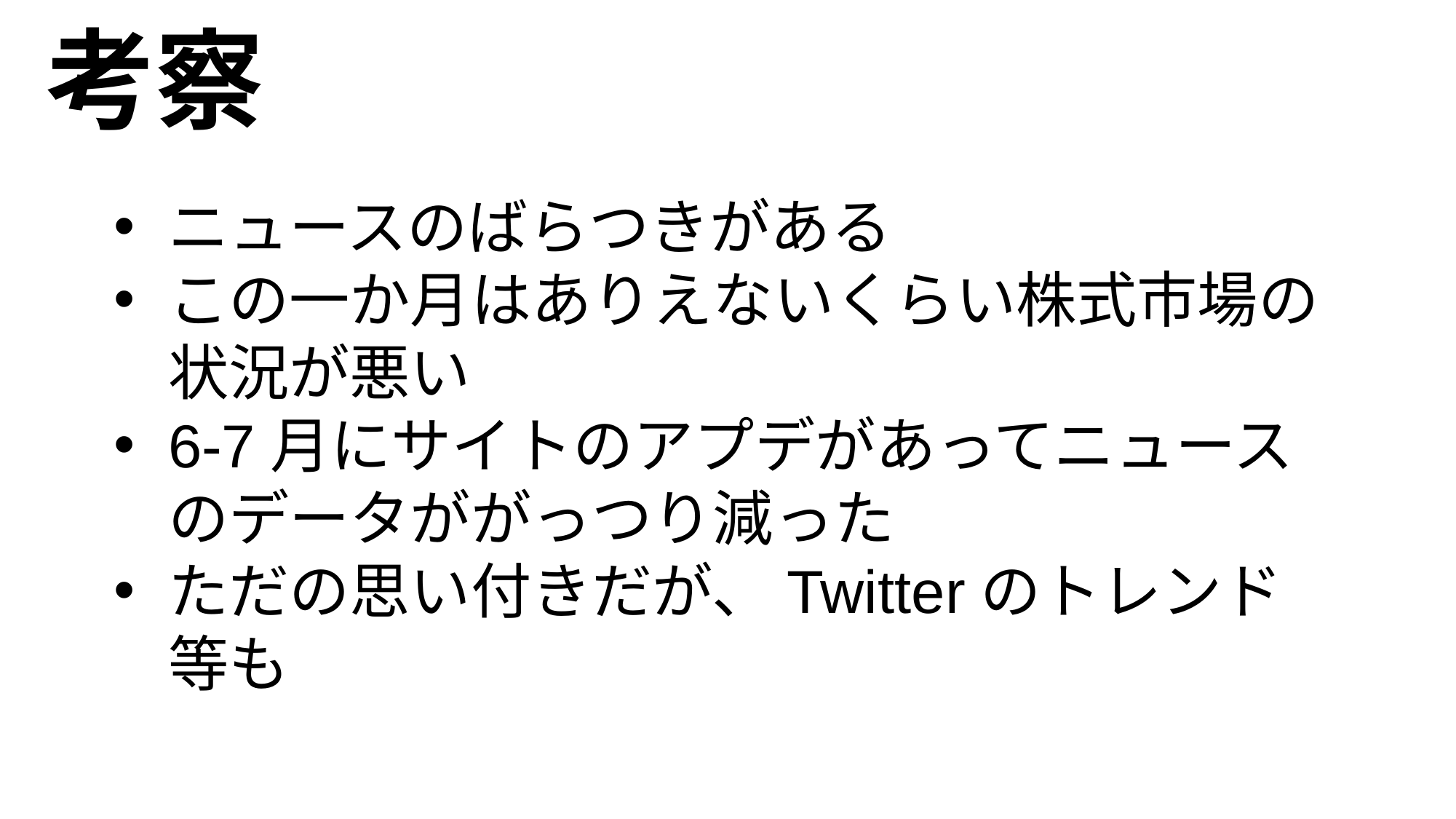

考察
ニュースのばらつきがある
この一か月はありえないくらい株式市場の状況が悪い
6-7月にサイトのアプデがあってニュースのデータががっつり減った
ただの思い付きだが、Twitterのトレンド等も